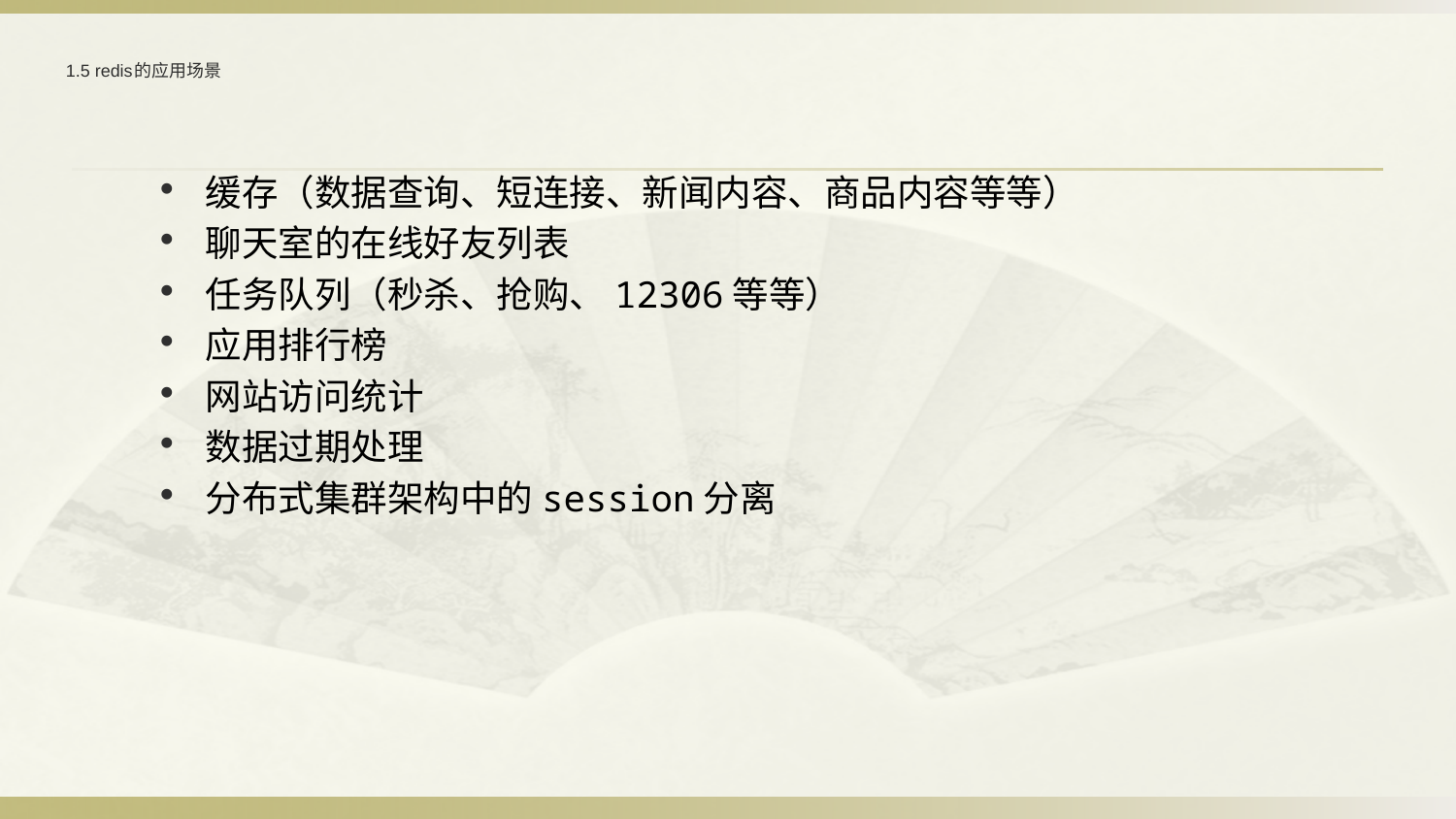

# 1.5 redis的应用场景

缓存（数据查询、短连接、新闻内容、商品内容等等）
聊天室的在线好友列表
任务队列（秒杀、抢购、12306等等）
应用排行榜
网站访问统计
数据过期处理
分布式集群架构中的session分离